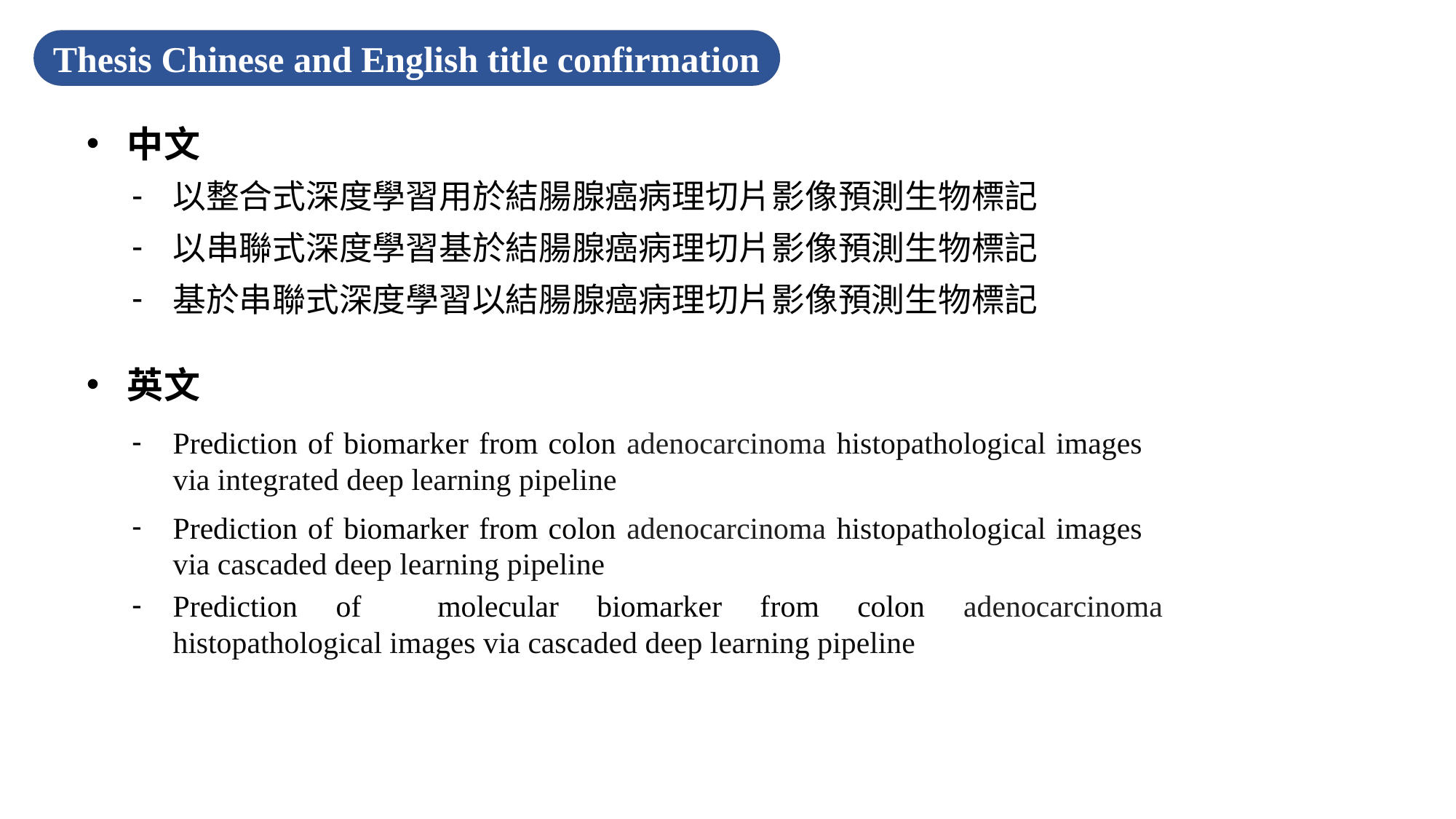

Thesis Chinese and English title confirmation
中文
以整合式深度學習用於結腸腺癌病理切片影像預測生物標記
以串聯式深度學習基於結腸腺癌病理切片影像預測生物標記
基於串聯式深度學習以結腸腺癌病理切片影像預測生物標記
英文
Prediction of biomarker from colon adenocarcinoma histopathological images via integrated deep learning pipeline
Prediction of biomarker from colon adenocarcinoma histopathological images via cascaded deep learning pipeline
Prediction of  molecular biomarker from colon adenocarcinoma histopathological images via cascaded deep learning pipeline